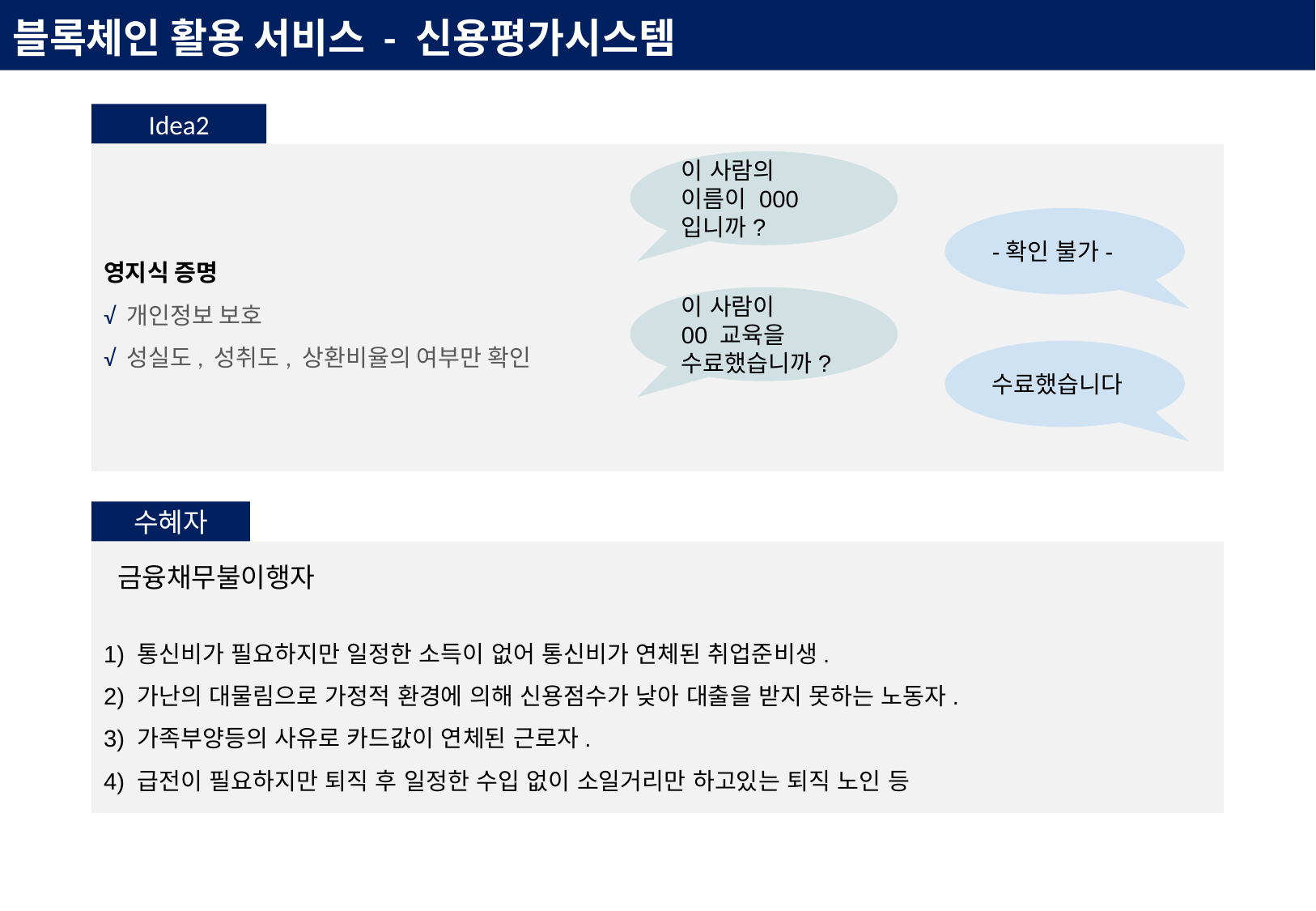

블록체인 활용 서비스 - 신용평가시스템
Idea2
영지식 증명
√ 개인정보 보호
√ 성실도, 성취도, 상환비율의 여부만 확인
이 사람의 이름이 000입니까?
-확인 불가-
이 사람이
00 교육을 수료했습니까?
수료했습니다
수혜자
 금융채무불이행자

1) 통신비가 필요하지만 일정한 소득이 없어 통신비가 연체된 취업준비생.
2) 가난의 대물림으로 가정적 환경에 의해 신용점수가 낮아 대출을 받지 못하는 노동자.
3) 가족부양등의 사유로 카드값이 연체된 근로자.
4) 급전이 필요하지만 퇴직 후 일정한 수입 없이 소일거리만 하고있는 퇴직 노인 등